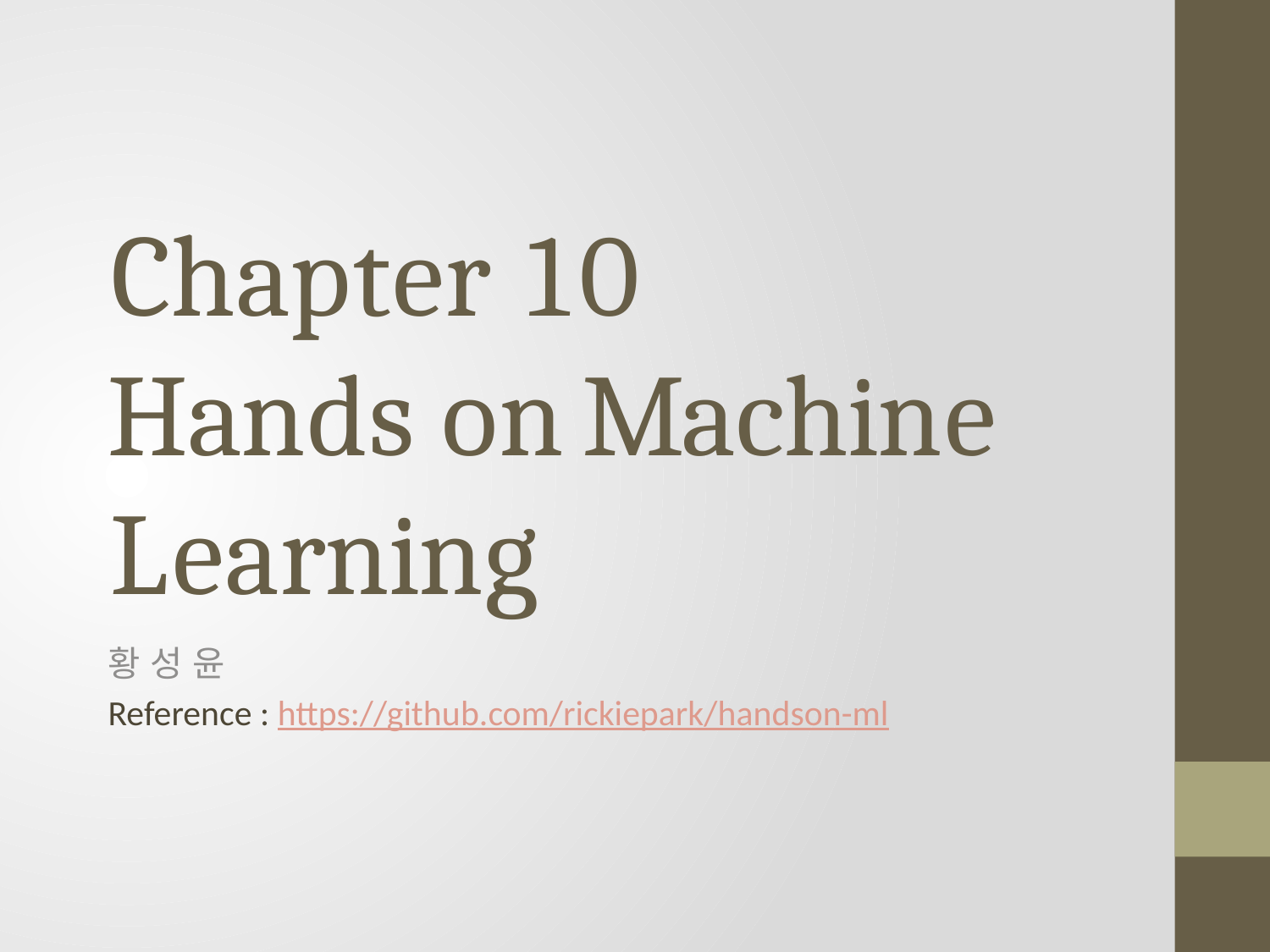

# Chapter 10 Hands on Machine Learning
황 성 윤
Reference : https://github.com/rickiepark/handson-ml